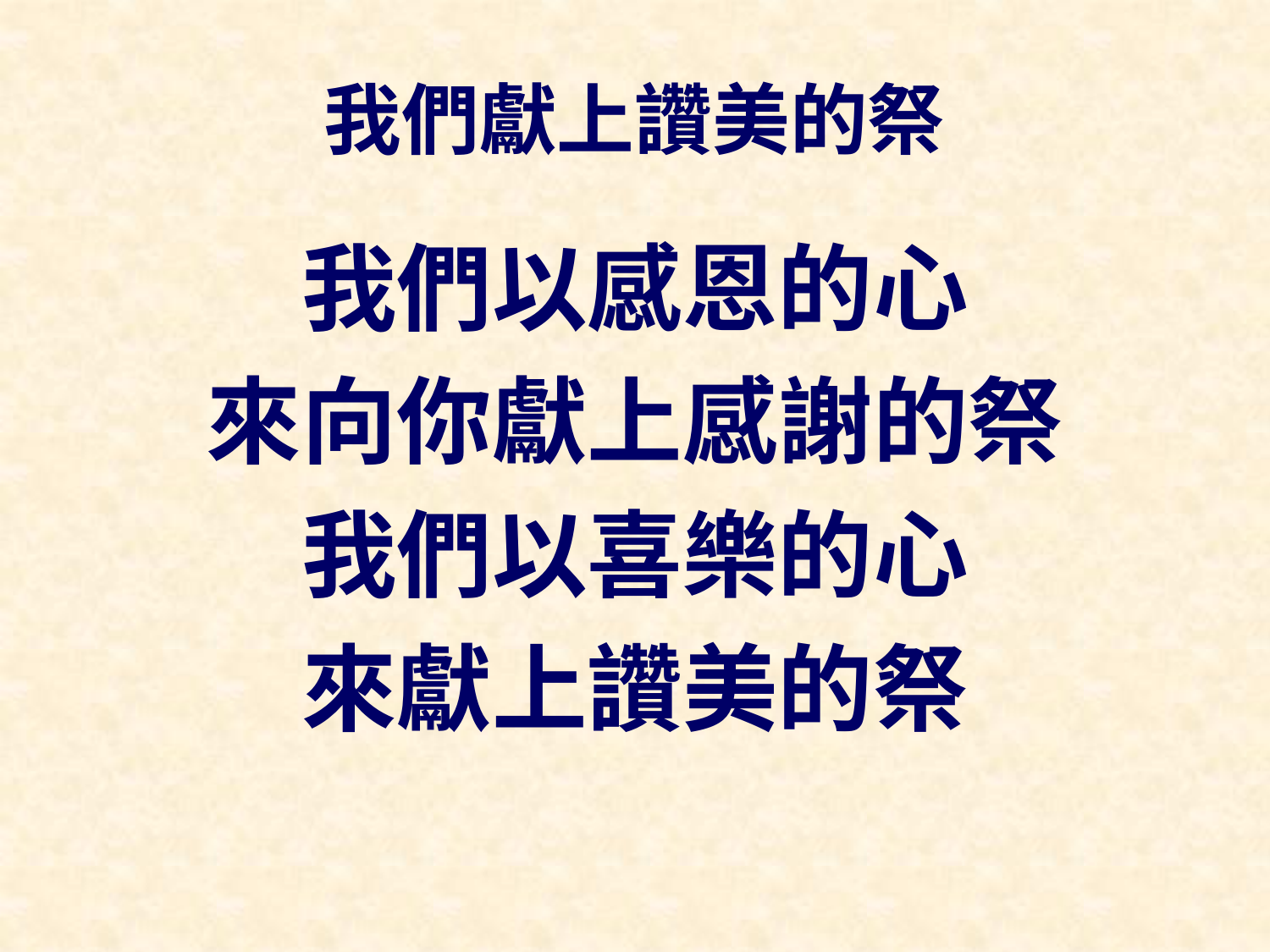

# 我們獻上讚美的祭
我們以感恩的心
來向你獻上感謝的祭
我們以喜樂的心
來獻上讚美的祭